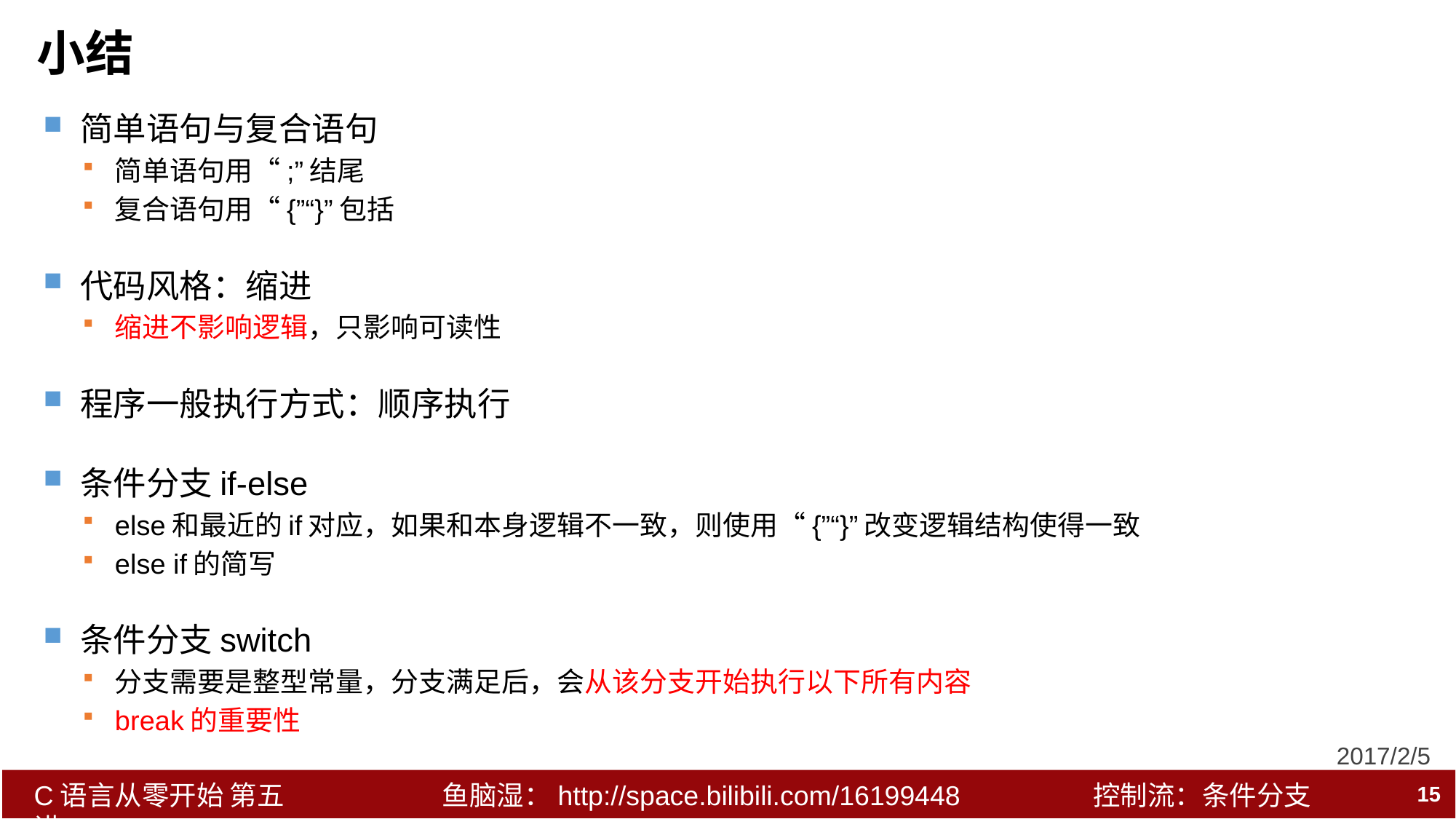

# 小结
简单语句与复合语句
简单语句用“;”结尾
复合语句用“{”“}”包括

代码风格：缩进
缩进不影响逻辑，只影响可读性

程序一般执行方式：顺序执行

条件分支if-else
else和最近的if对应，如果和本身逻辑不一致，则使用“{”“}”改变逻辑结构使得一致
else if的简写

条件分支switch
分支需要是整型常量，分支满足后，会从该分支开始执行以下所有内容
break的重要性

2017/2/5
15